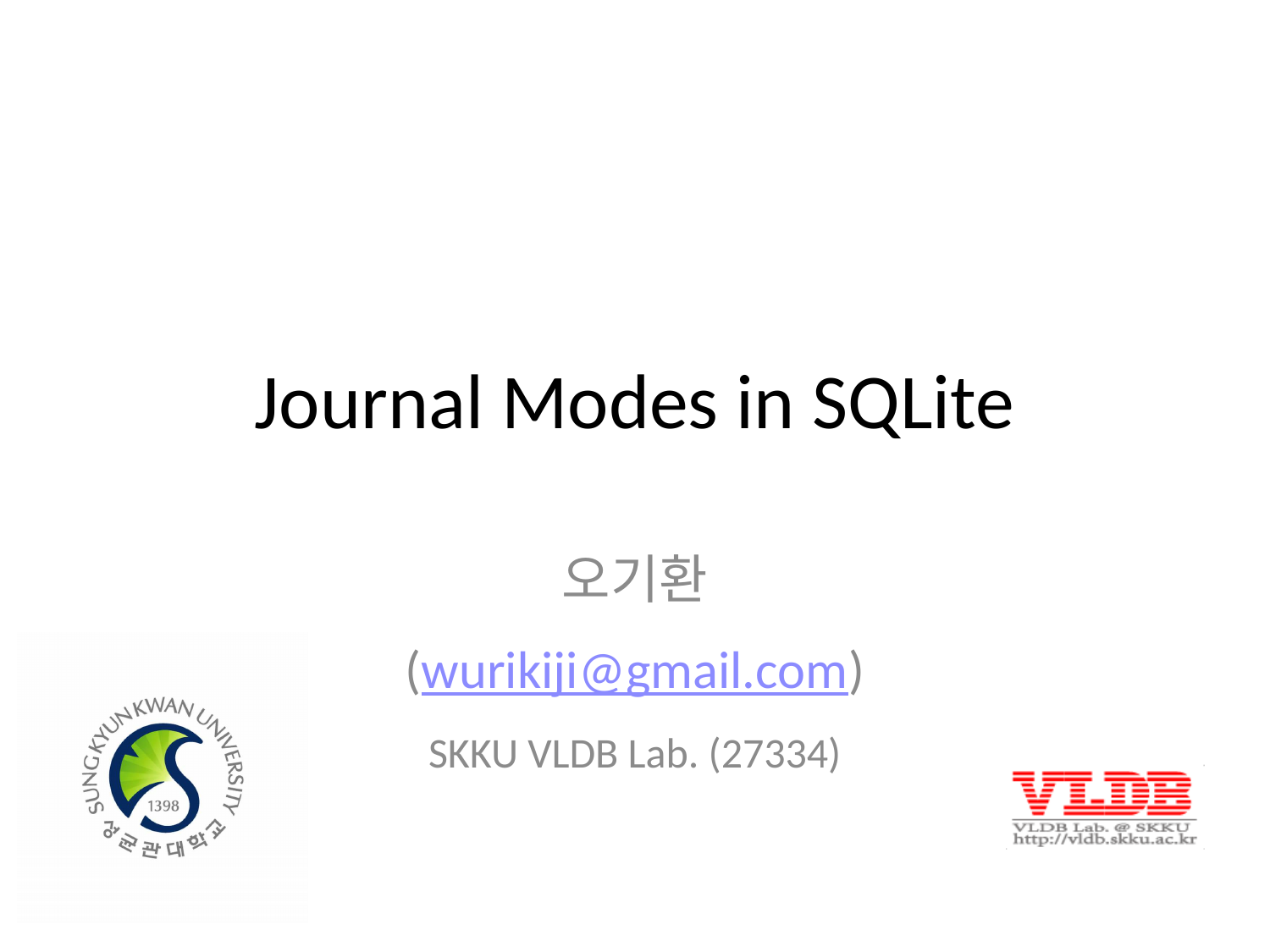

# Journal Modes in SQLite
오기환
(wurikiji@gmail.com)
SKKU VLDB Lab. (27334)